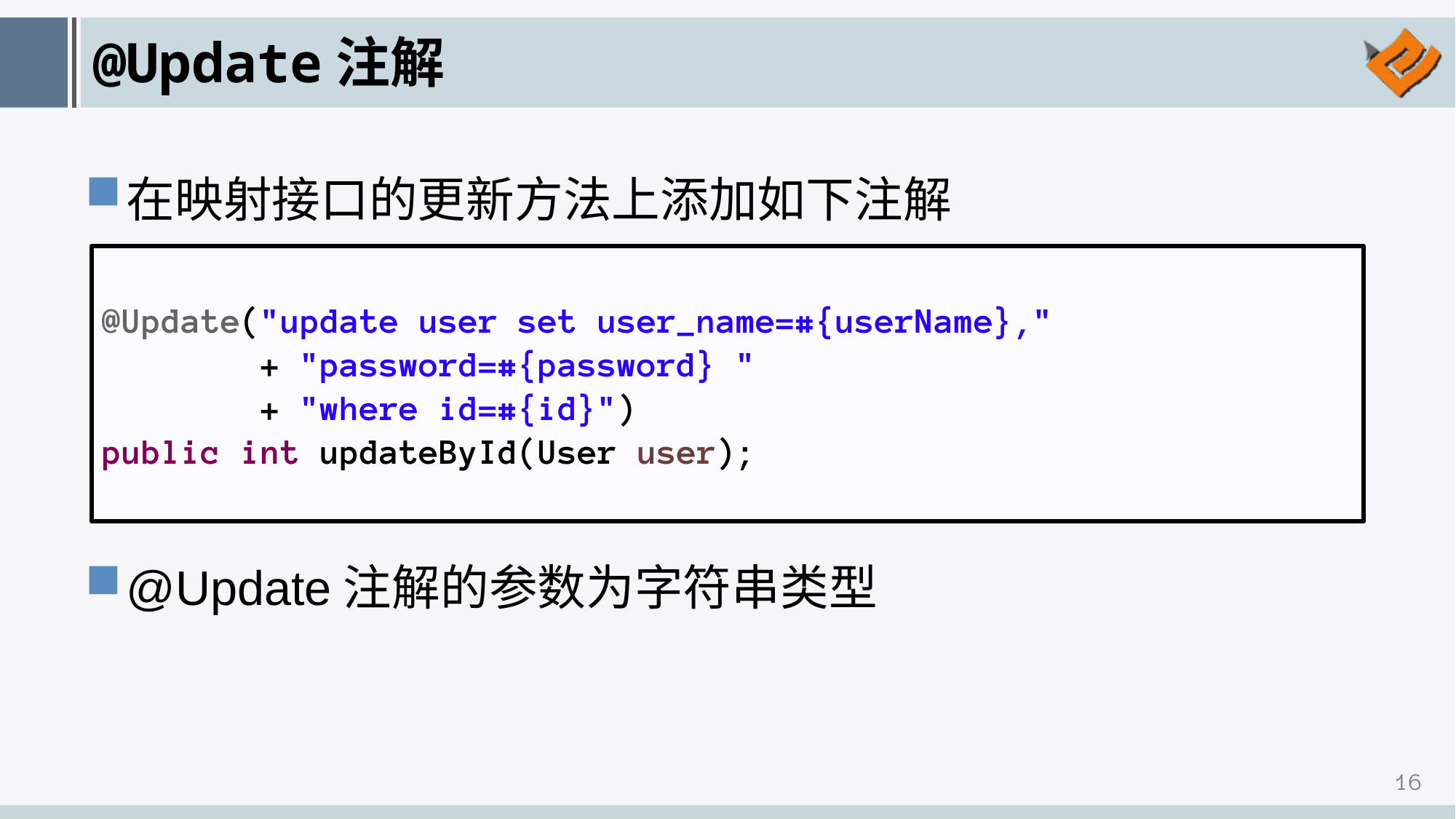

# @Update注解
在映射接口的更新方法上添加如下注解

@Update注解的参数为字符串类型
@Update("update user set user_name=#{userName},"
        + "password=#{password} "
        + "where id=#{id}")
public int updateById(User user);